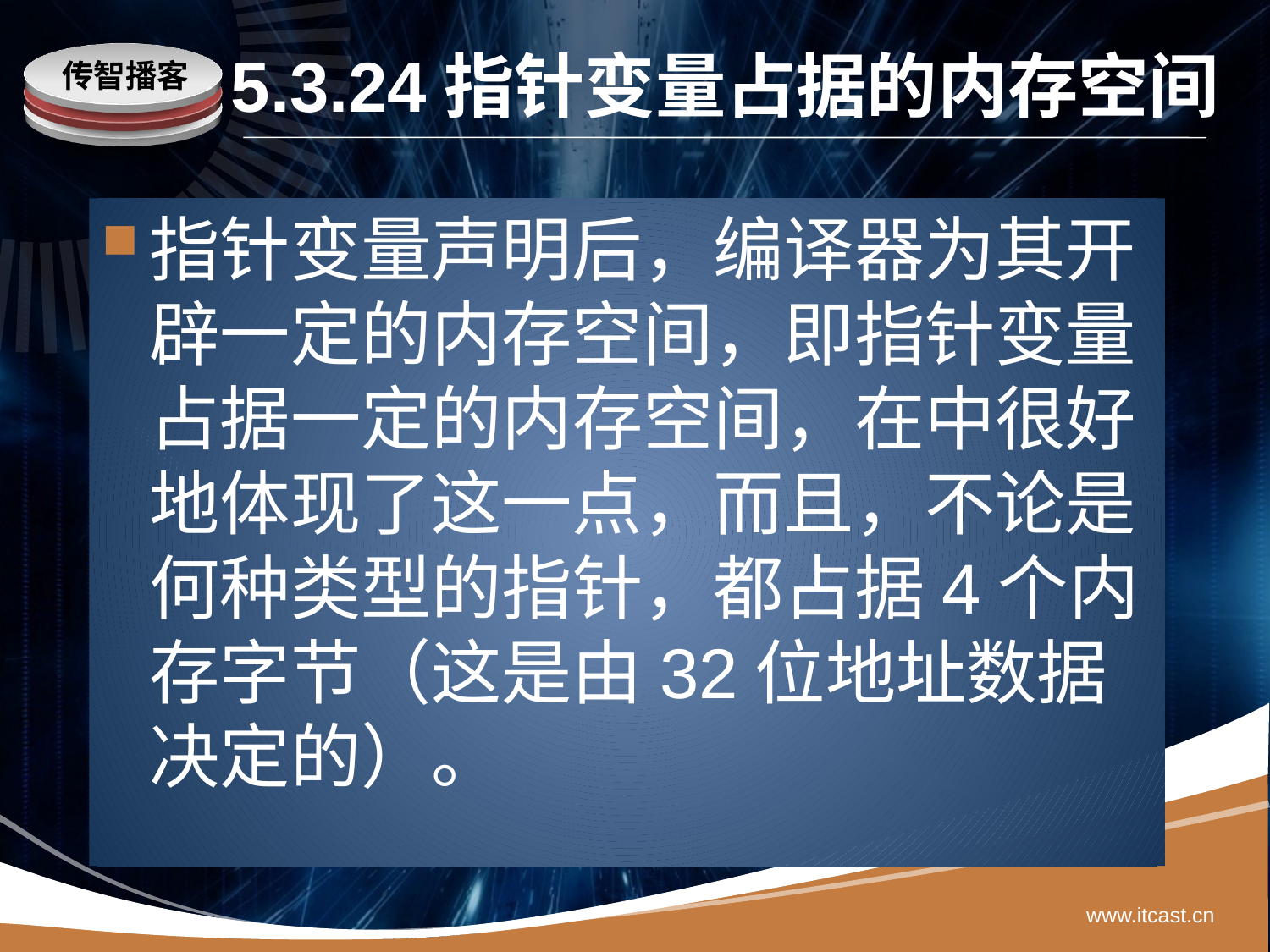

# 5.3.24指针变量占据的内存空间
指针变量声明后，编译器为其开辟一定的内存空间，即指针变量占据一定的内存空间，在中很好地体现了这一点，而且，不论是何种类型的指针，都占据4个内存字节（这是由32位地址数据决定的）。
www.itcast.cn